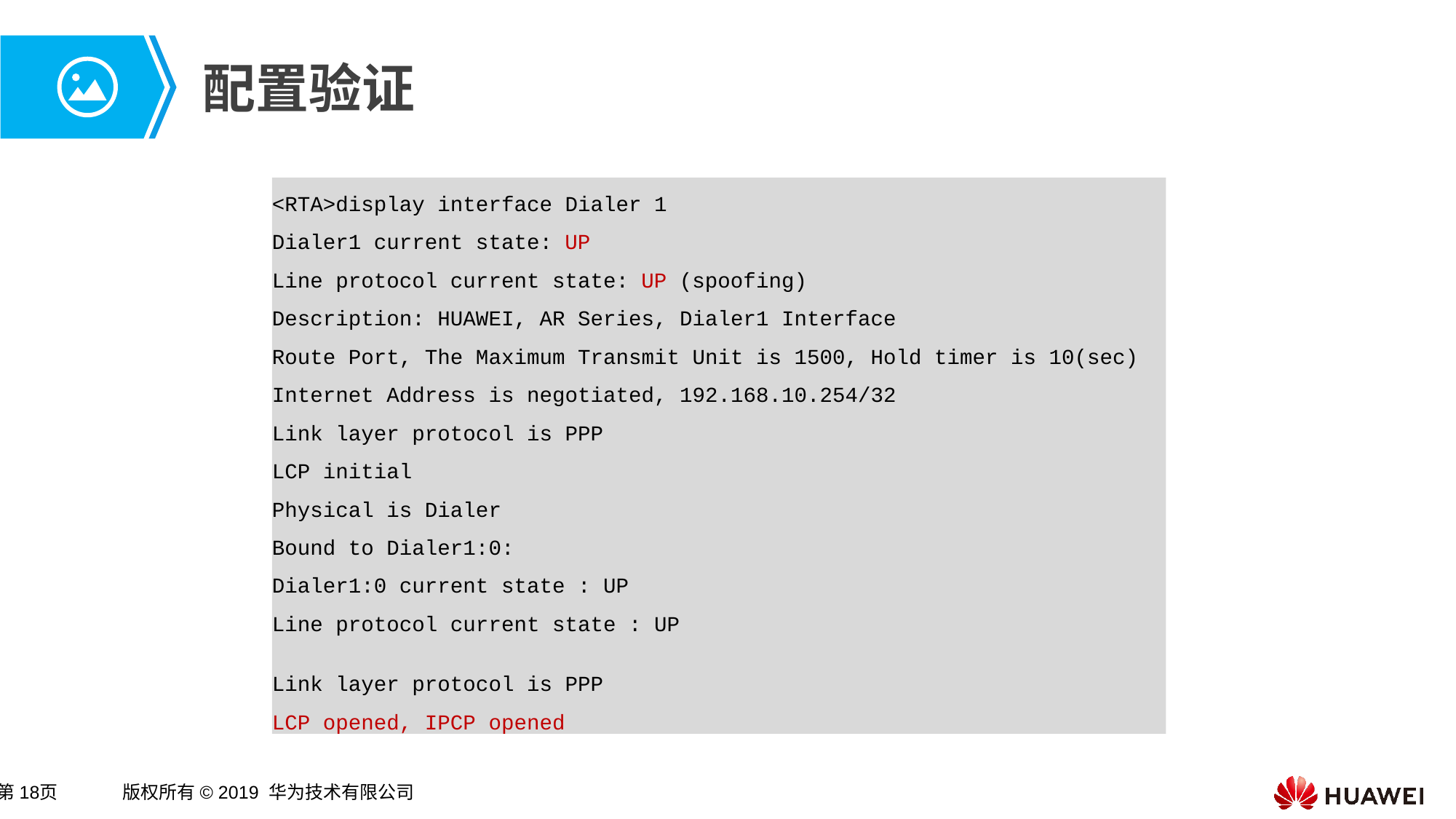

# 配置验证
<RTA>display interface Dialer 1
Dialer1 current state: UP
Line protocol current state: UP (spoofing)
Description: HUAWEI, AR Series, Dialer1 Interface
Route Port, The Maximum Transmit Unit is 1500, Hold timer is 10(sec)
Internet Address is negotiated, 192.168.10.254/32
Link layer protocol is PPP
LCP initial
Physical is Dialer
Bound to Dialer1:0:
Dialer1:0 current state : UP
Line protocol current state : UP

Link layer protocol is PPP
LCP opened, IPCP opened